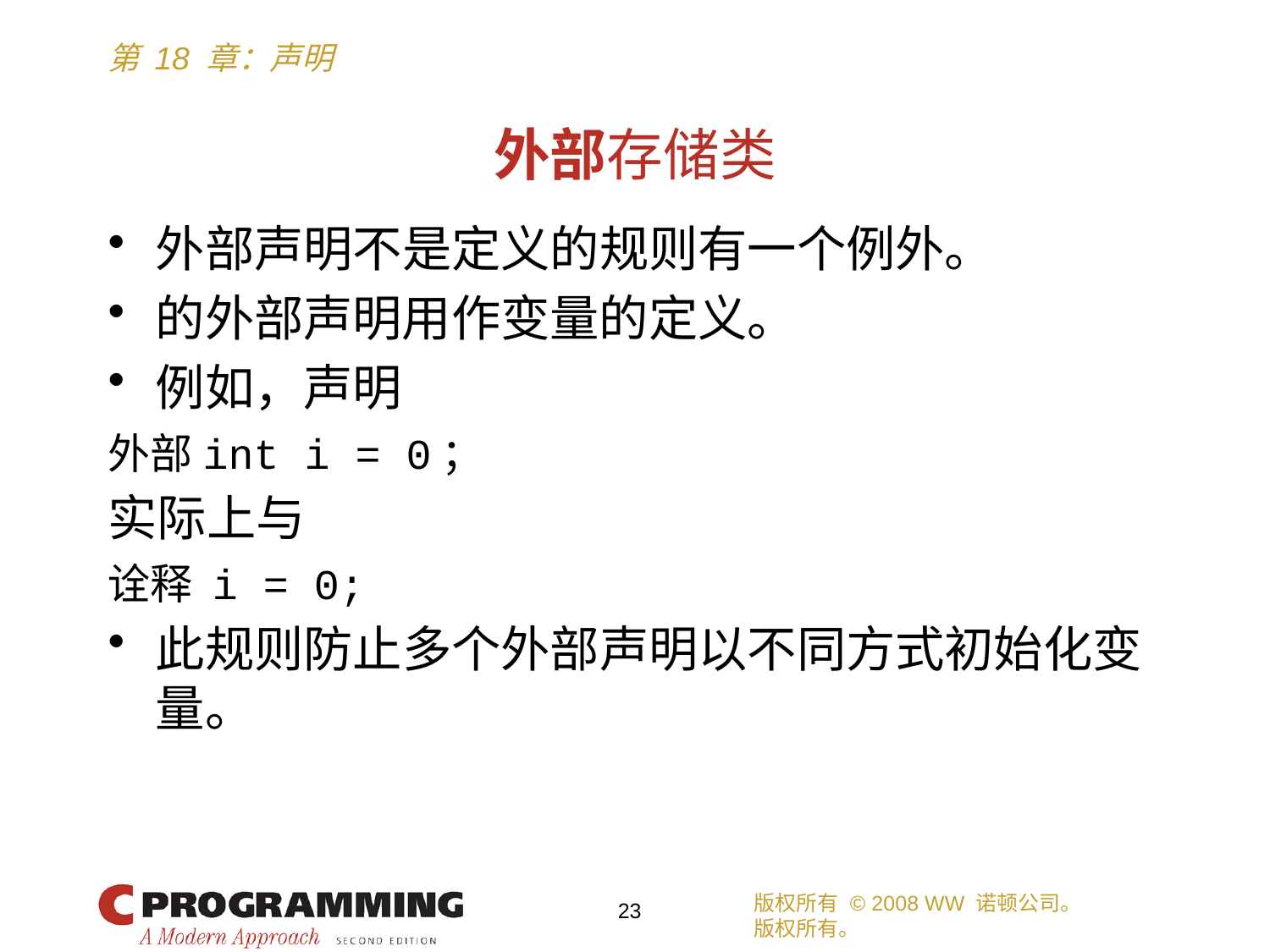

# 外部存储类
外部声明不是定义的规则有一个例外。
的外部声明用作变量的定义。
例如，声明
外部int i = 0；
实际上与
诠释 i = 0;
此规则防止多个外部声明以不同方式初始化变量。
版权所有 © 2008 WW 诺顿公司。
版权所有。
23